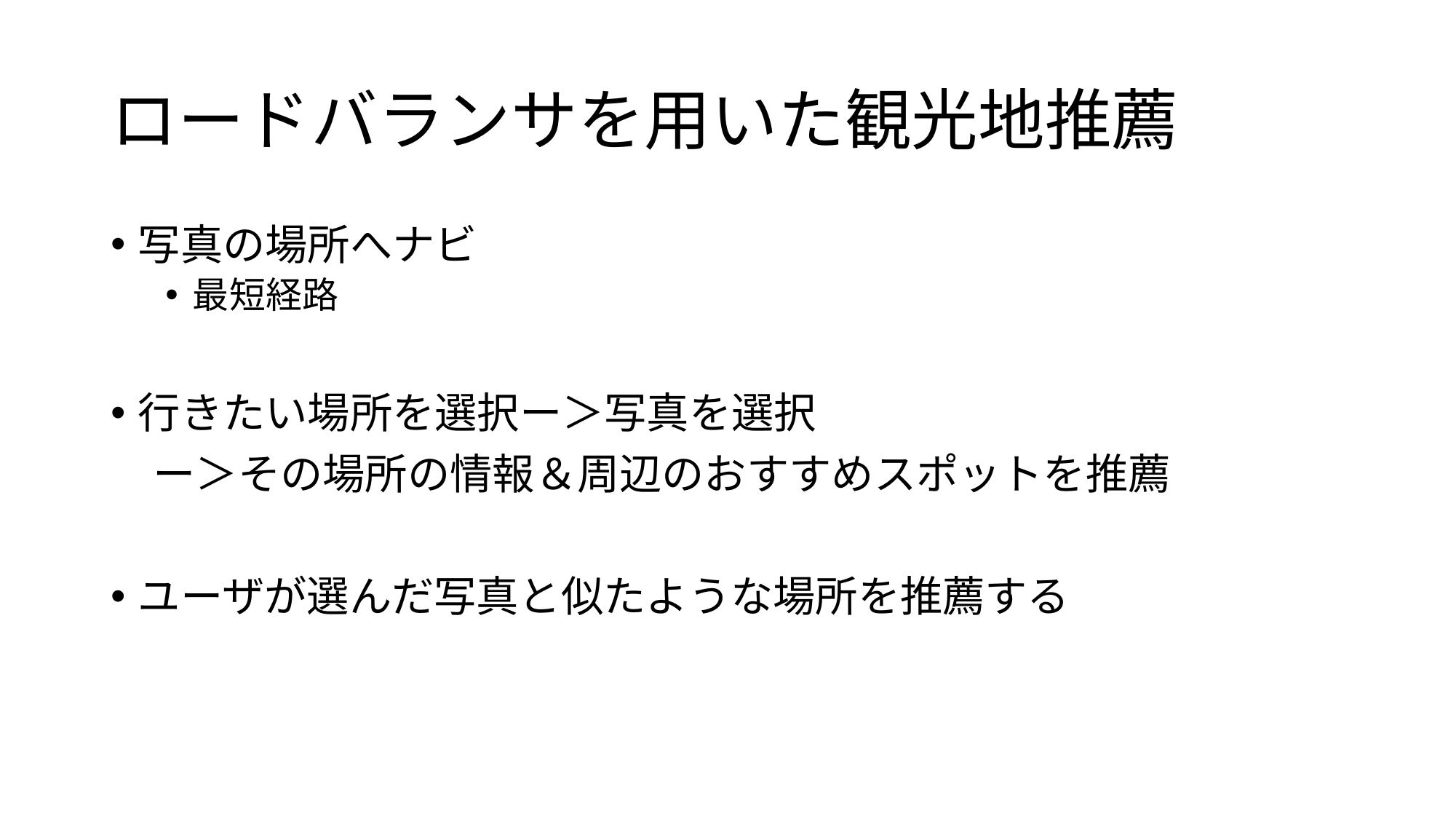

# ロードバランサを用いた観光地推薦
写真の場所へナビ
最短経路

行きたい場所を選択ー＞写真を選択
　ー＞その場所の情報＆周辺のおすすめスポットを推薦

ユーザが選んだ写真と似たような場所を推薦する